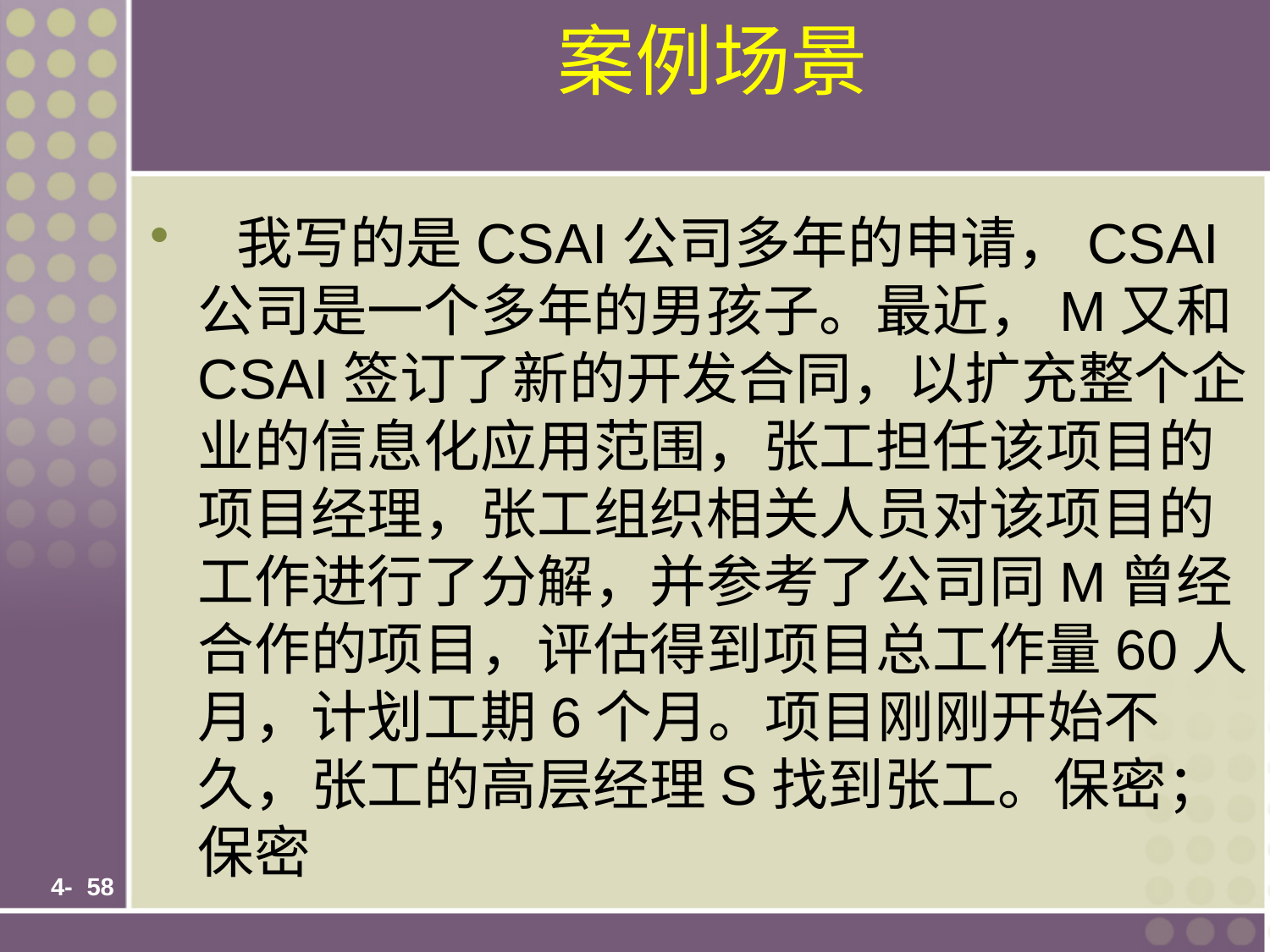

# 案例场景
  我写的是CSAI公司多年的申请，CSAI公司是一个多年的男孩子。最近，M又和CSAI签订了新的开发合同，以扩充整个企业的信息化应用范围，张工担任该项目的项目经理，张工组织相关人员对该项目的工作进行了分解，并参考了公司同M曾经合作的项目，评估得到项目总工作量60人月，计划工期6个月。项目刚刚开始不久，张工的高层经理S找到张工。保密；保密
  4-  58